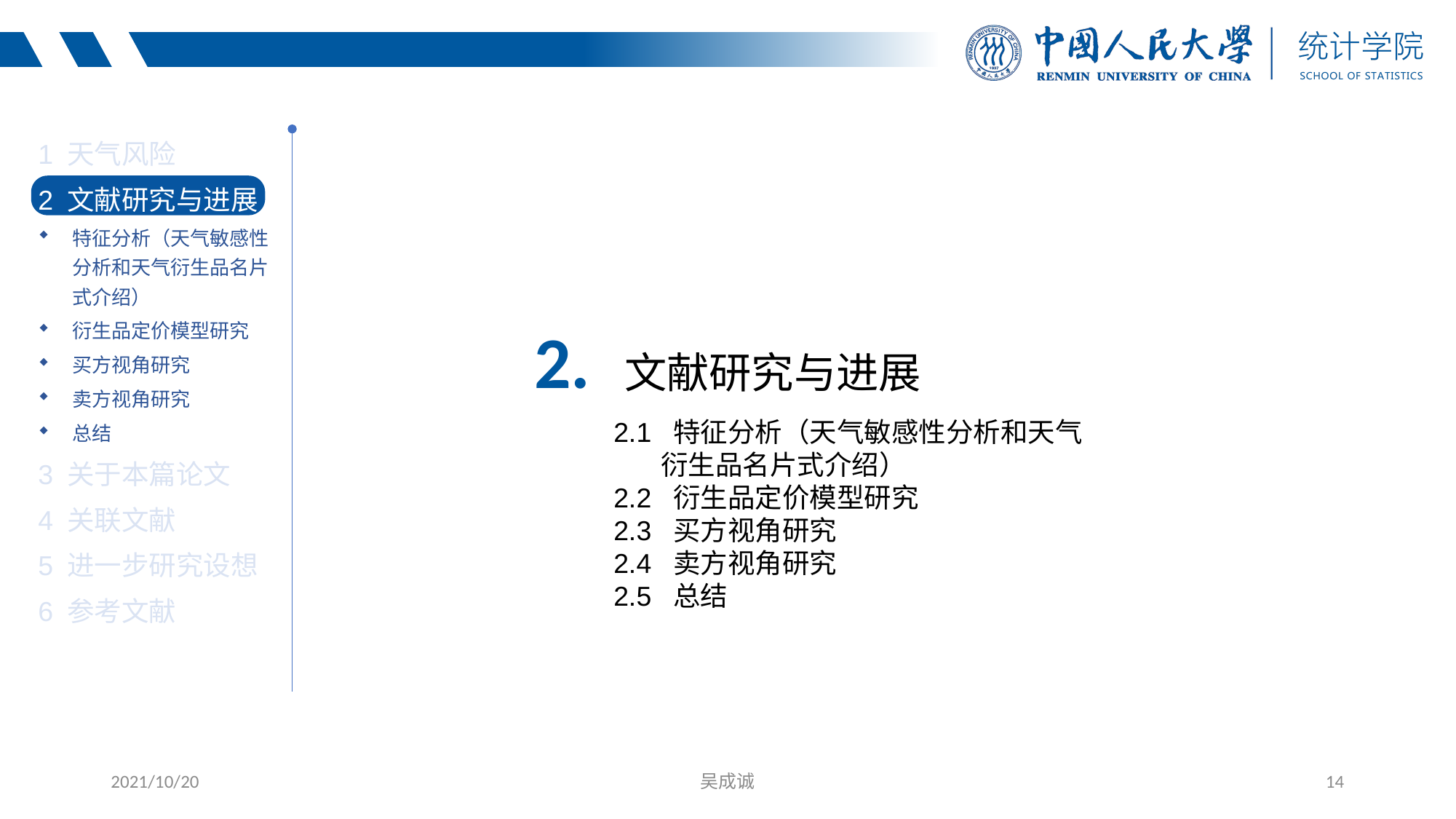

1 天气风险
2 文献研究与进展
特征分析（天气敏感性分析和天气衍生品名片式介绍）
衍生品定价模型研究
买方视角研究
卖方视角研究
总结
3 关于本篇论文
4 关联文献
5 进一步研究设想
6 参考文献

2. 文献研究与进展
2.1  特征分析（天气敏感性分析和天气衍生品名片式介绍）
2.2  衍生品定价模型研究
2.3  买方视角研究
2.4  卖方视角研究
2.5  总结
2021/10/20
吴成诚
14